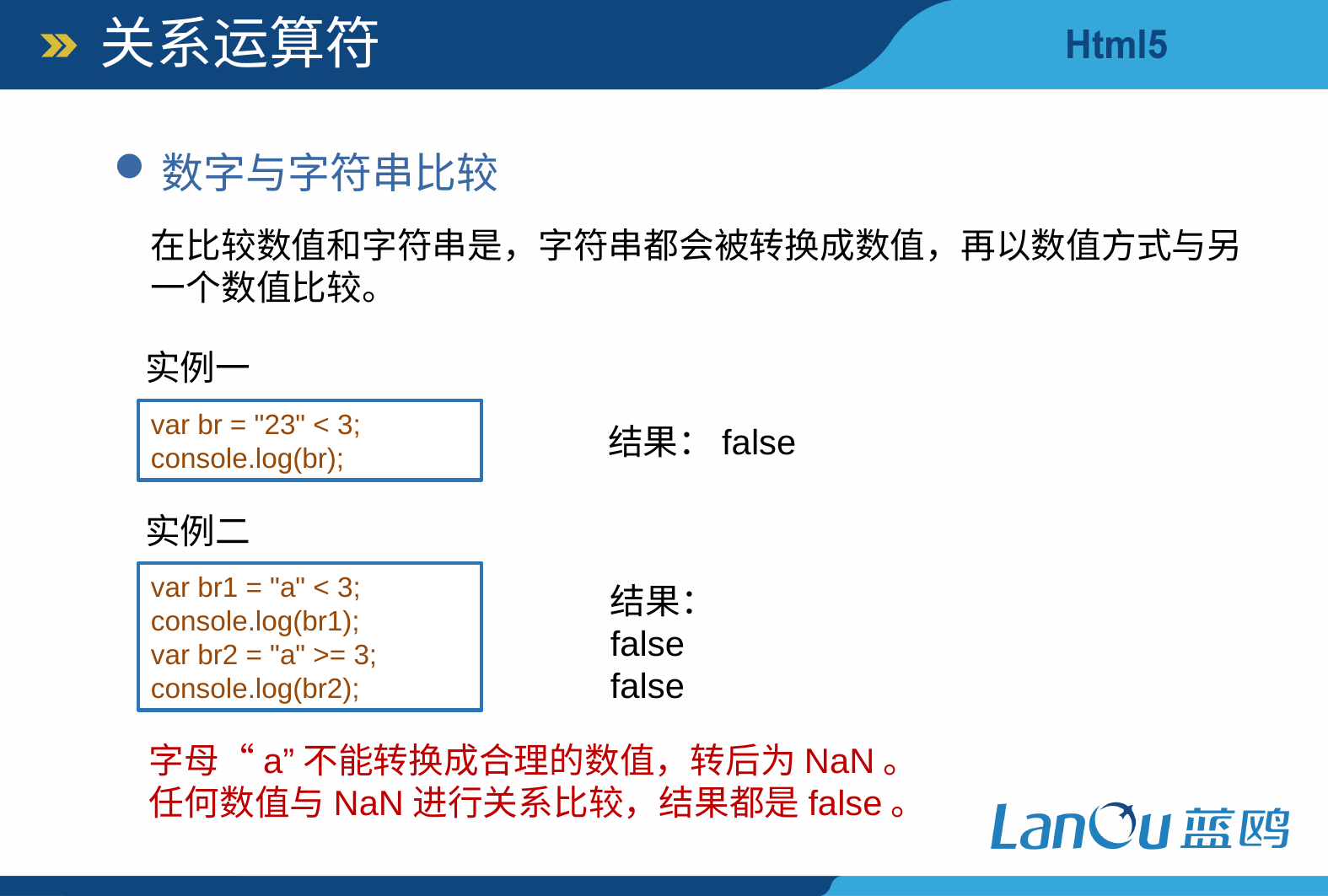

关系运算符
数字与字符串比较
在比较数值和字符串是，字符串都会被转换成数值，再以数值方式与另一个数值比较。
实例一
var br = "23" < 3;
console.log(br);
结果：false
实例二
var br1 = "a" < 3;
console.log(br1);
var br2 = "a" >= 3;
console.log(br2);
结果：
false
false
字母“a”不能转换成合理的数值，转后为NaN。任何数值与NaN进行关系比较，结果都是false。